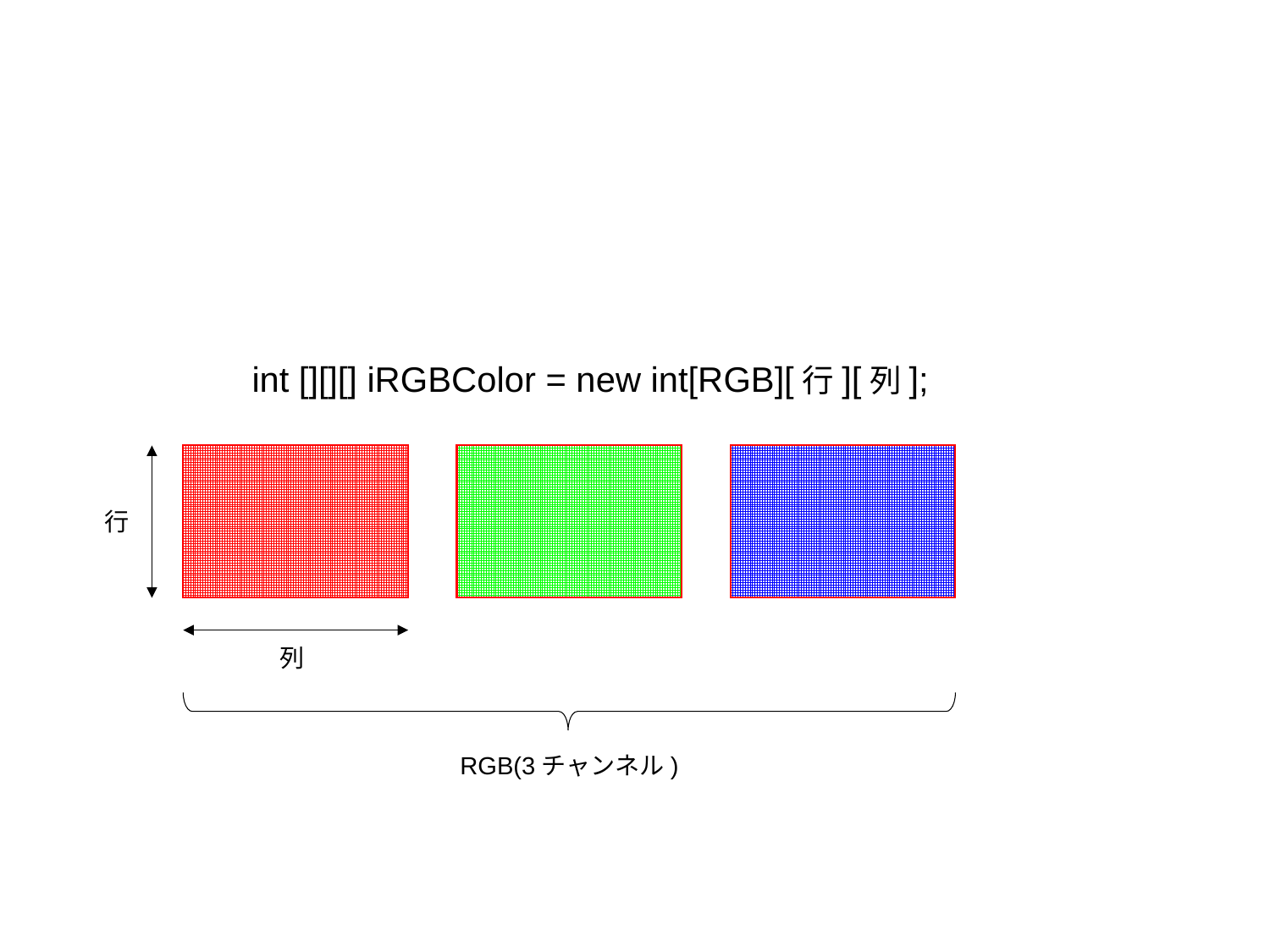

#

int [][][] iRGBColor = new int[RGB][行][列];

行
列
RGB(3チャンネル)